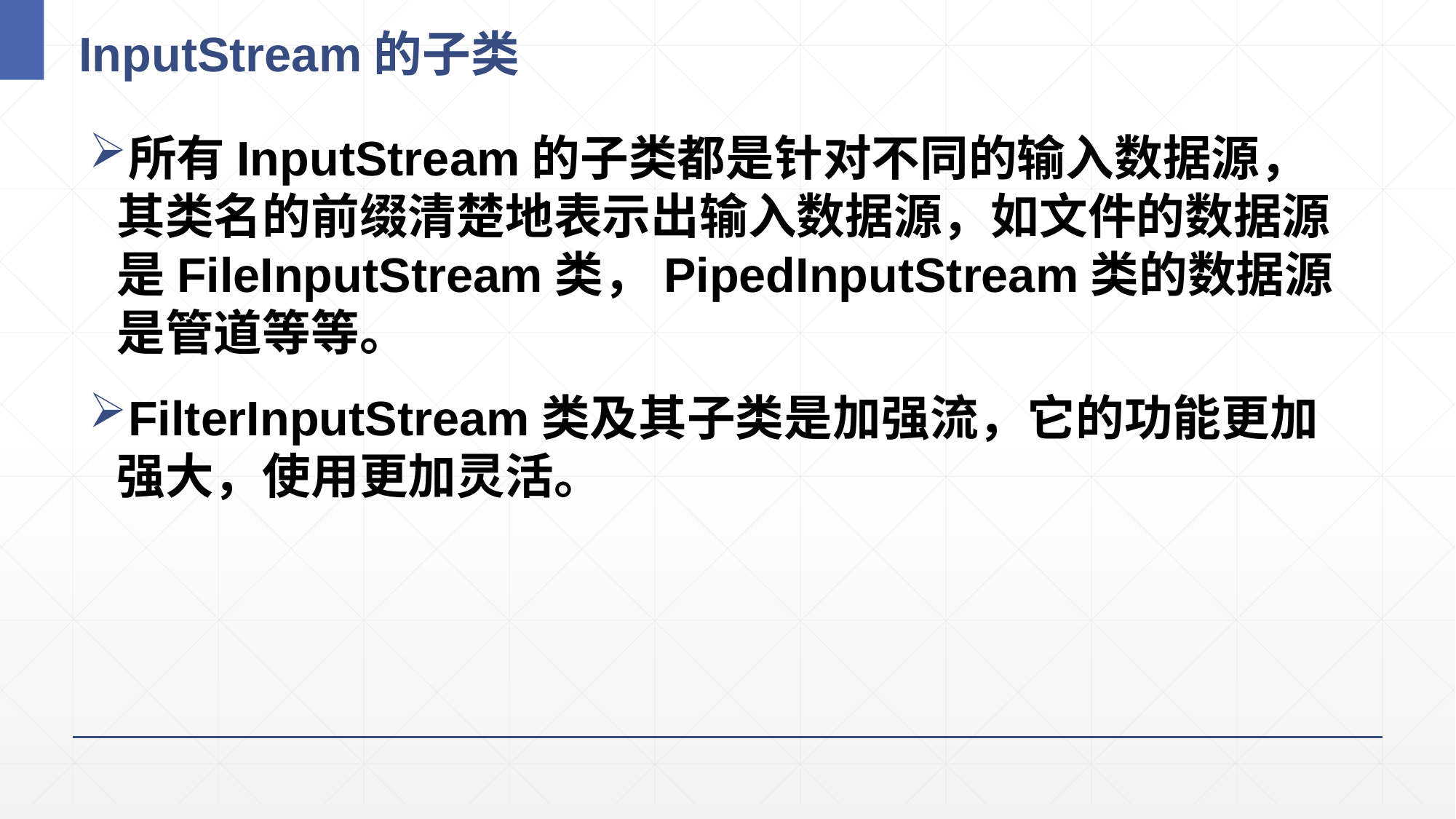

# InputStream的子类
所有InputStream的子类都是针对不同的输入数据源，其类名的前缀清楚地表示出输入数据源，如文件的数据源是FileInputStream类，PipedInputStream类的数据源是管道等等。
FilterInputStream类及其子类是加强流，它的功能更加强大，使用更加灵活。